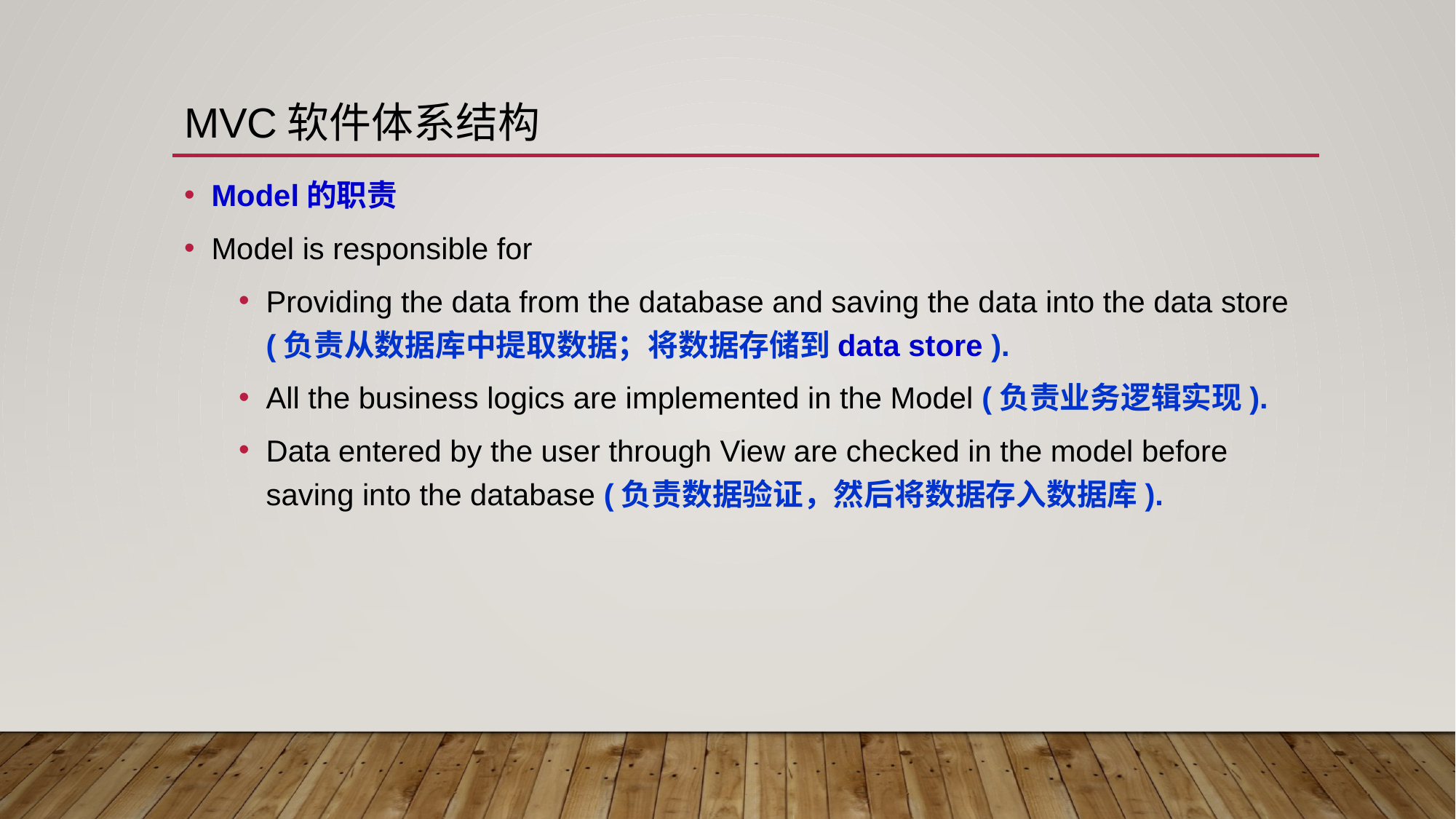

# MVC软件体系结构
Model的职责
Model is responsible for
Providing the data from the database and saving the data into the data store (负责从数据库中提取数据；将数据存储到data store ).
All the business logics are implemented in the Model (负责业务逻辑实现).
Data entered by the user through View are checked in the model before saving into the database (负责数据验证，然后将数据存入数据库).